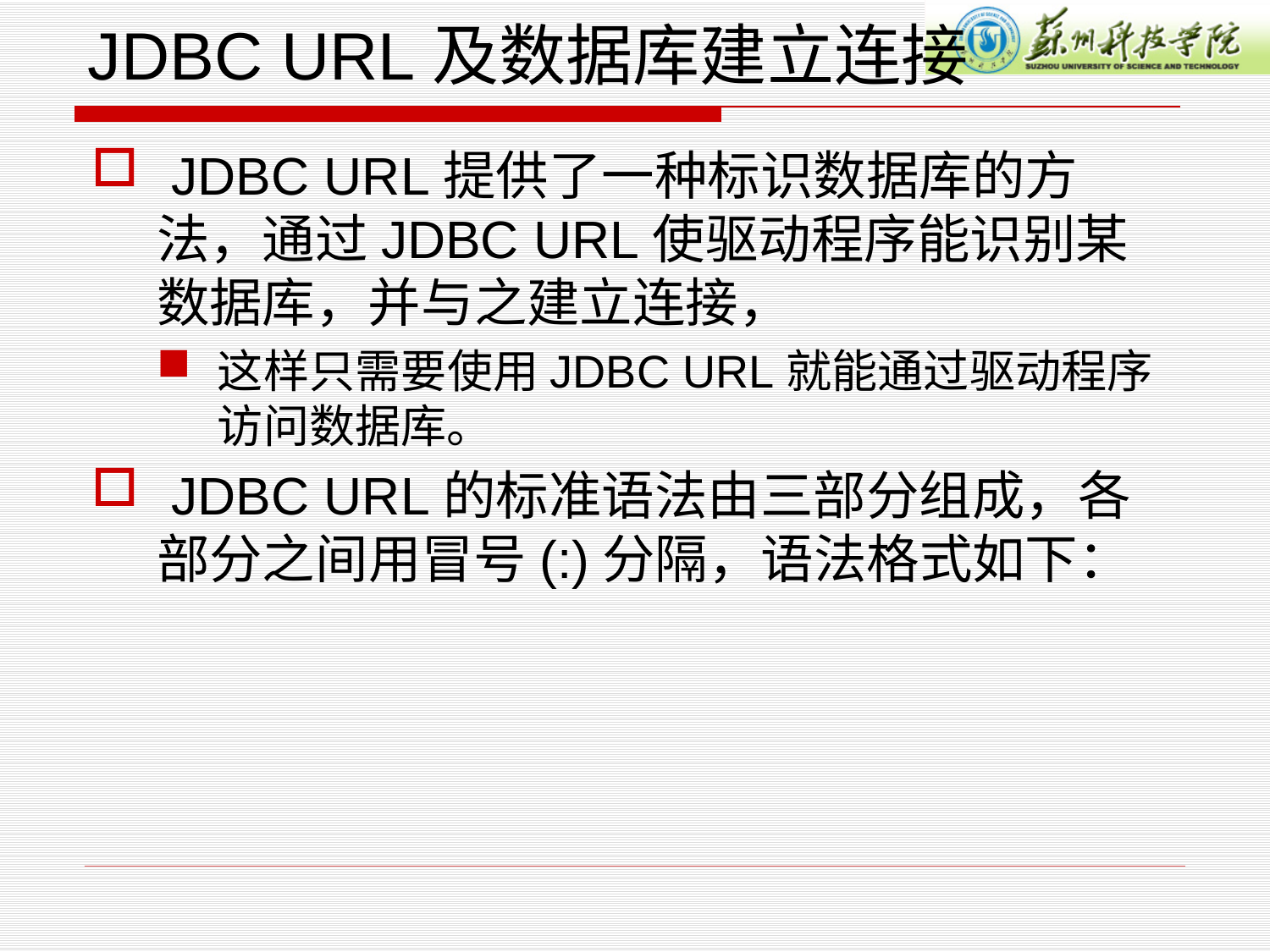

# JDBC URL及数据库建立连接
 JDBC URL提供了一种标识数据库的方法，通过JDBC URL使驱动程序能识别某数据库，并与之建立连接，
这样只需要使用JDBC URL就能通过驱动程序访问数据库。
 JDBC URL的标准语法由三部分组成，各部分之间用冒号(:)分隔，语法格式如下：